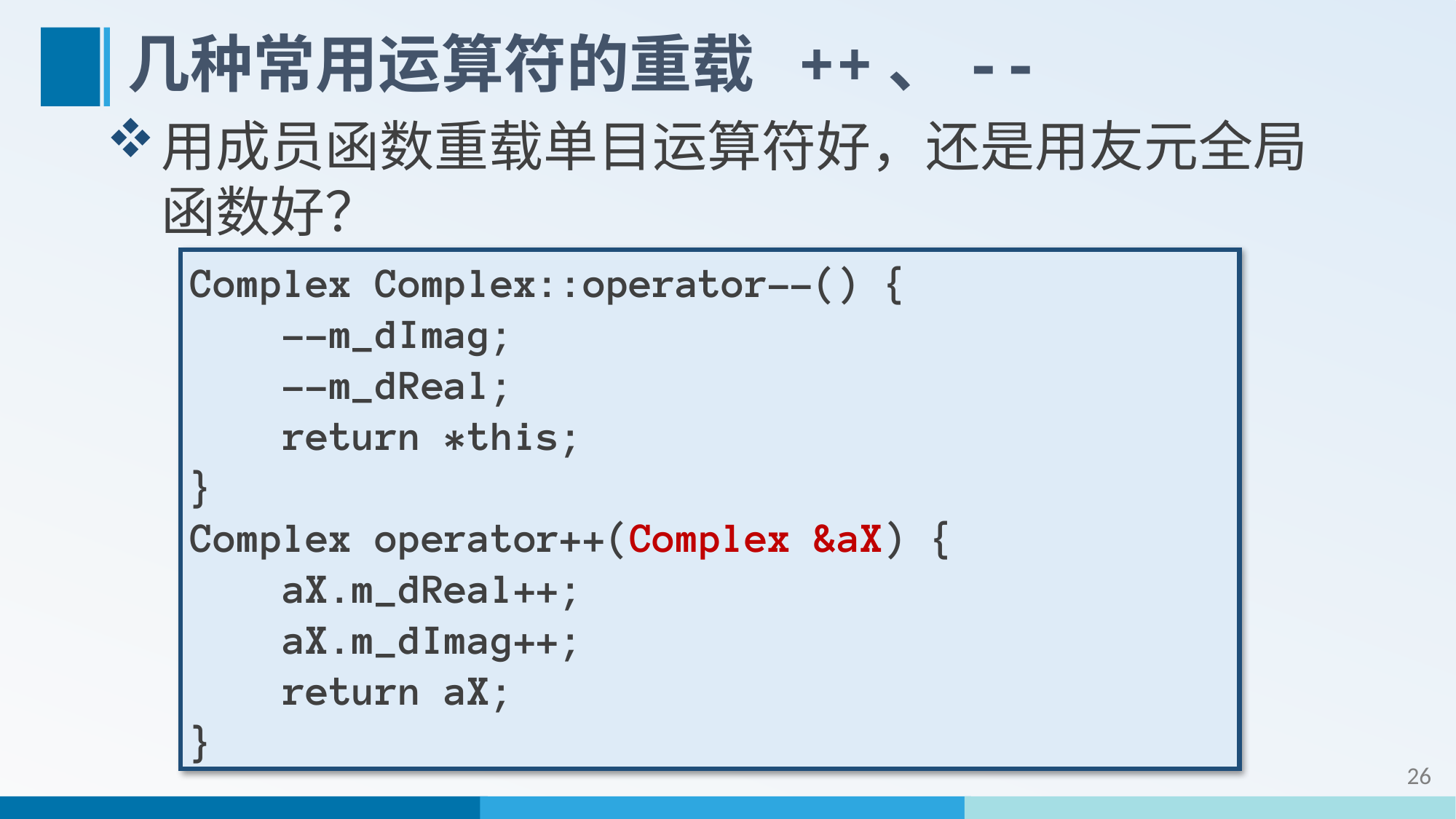

# 几种常用运算符的重载  ++、--
用成员函数重载单目运算符好，还是用友元全局函数好？
Complex Complex::operator--() {
    --m_dImag;
    --m_dReal;
    return *this;
}
Complex operator++(Complex &aX) {
    aX.m_dReal++;
    aX.m_dImag++;
    return aX;
}